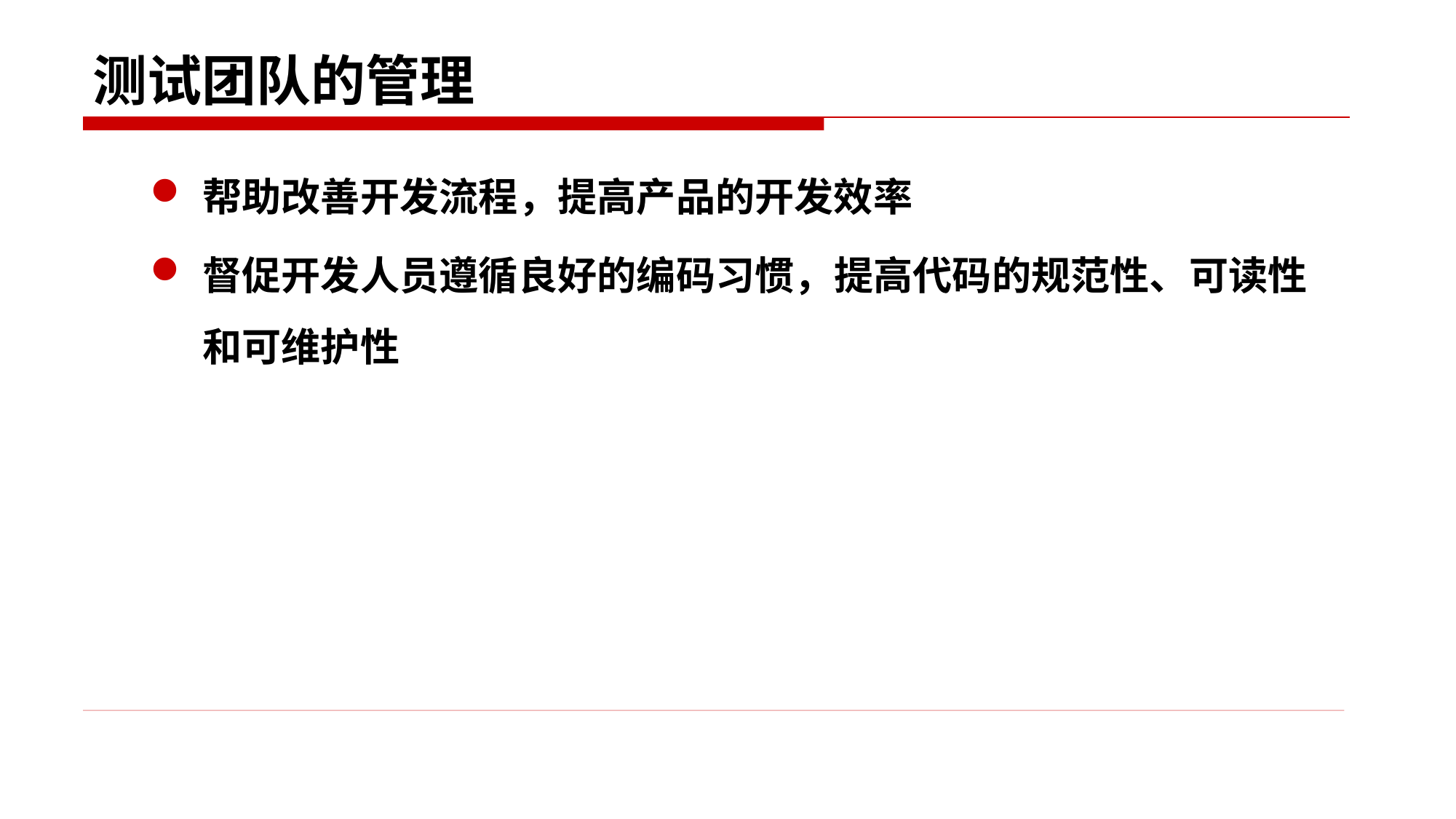

# 测试团队的管理
帮助改善开发流程，提高产品的开发效率
督促开发人员遵循良好的编码习惯，提高代码的规范性、可读性和可维护性